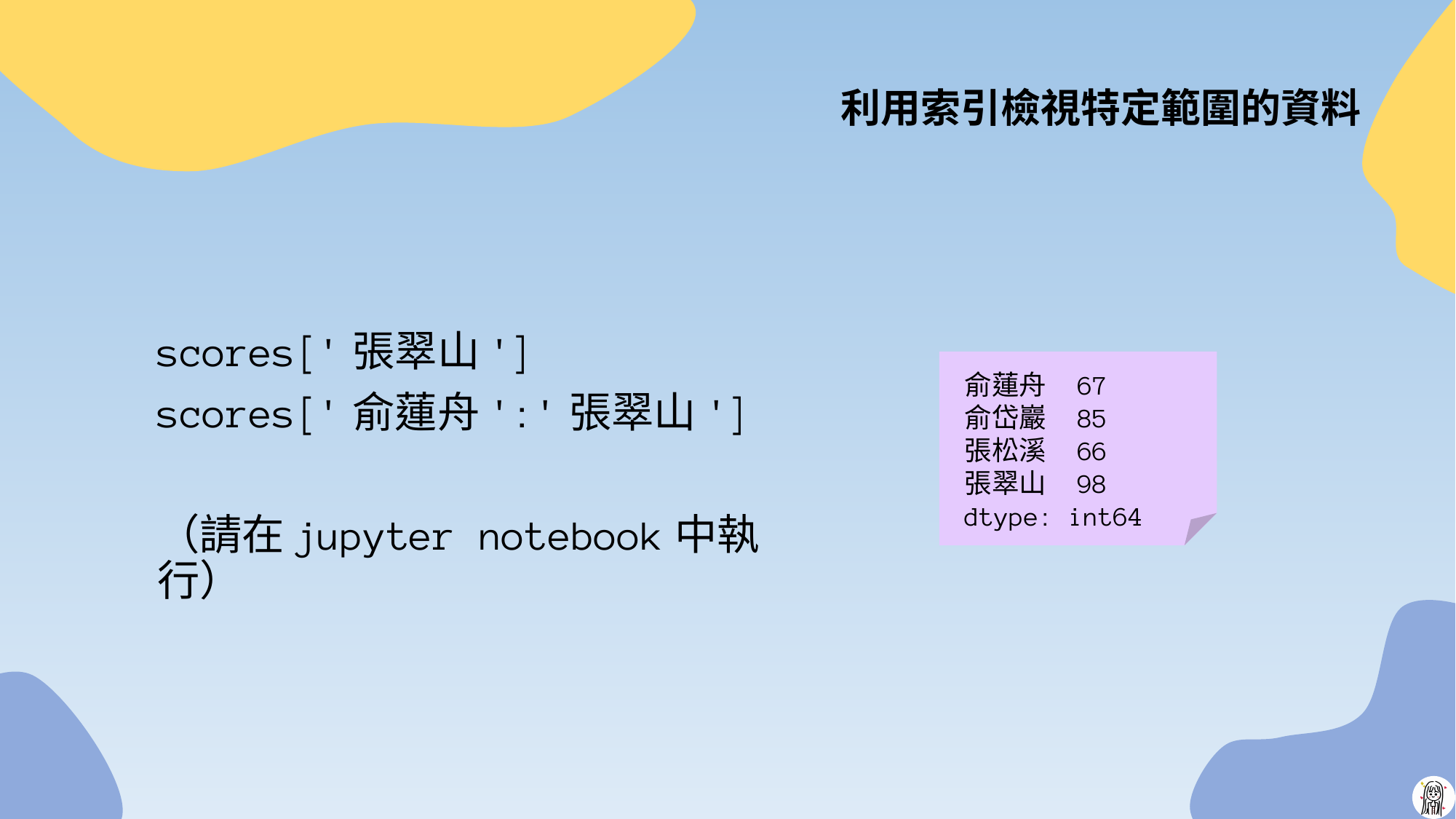

# 利用索引檢視特定範圍的資料
scores['張翠山']
scores['俞蓮舟':'張翠山']

（請在jupyter notebook中執行）

俞蓮舟    67
俞岱巖    85
張松溪    66
張翠山    98
dtype: int64
7